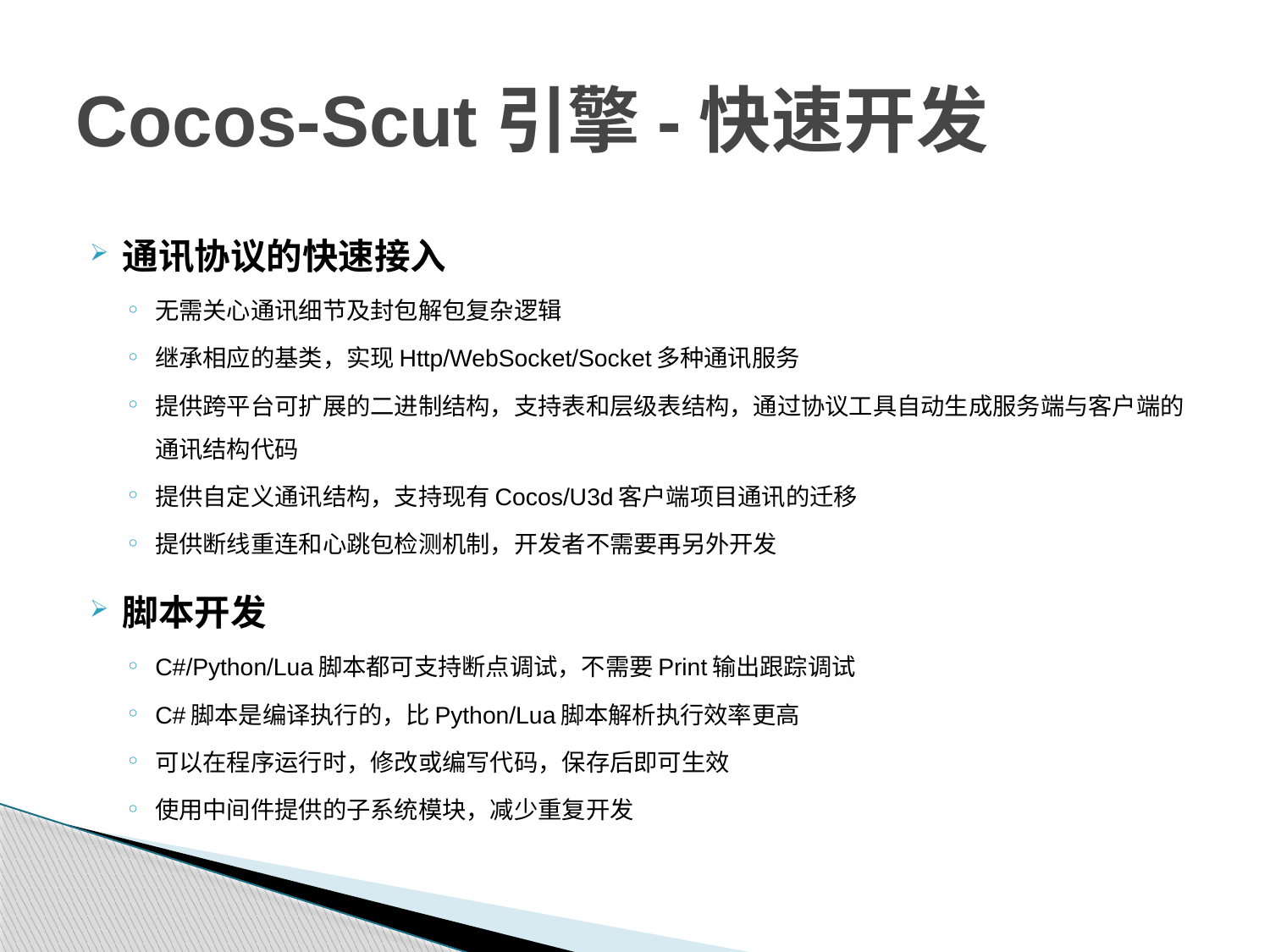

# Cocos-Scut引擎-快速开发
通讯协议的快速接入
无需关心通讯细节及封包解包复杂逻辑
继承相应的基类，实现Http/WebSocket/Socket多种通讯服务
提供跨平台可扩展的二进制结构，支持表和层级表结构，通过协议工具自动生成服务端与客户端的通讯结构代码
提供自定义通讯结构，支持现有Cocos/U3d客户端项目通讯的迁移
提供断线重连和心跳包检测机制，开发者不需要再另外开发
脚本开发
C#/Python/Lua脚本都可支持断点调试，不需要Print输出跟踪调试
C#脚本是编译执行的，比Python/Lua脚本解析执行效率更高
可以在程序运行时，修改或编写代码，保存后即可生效
使用中间件提供的子系统模块，减少重复开发